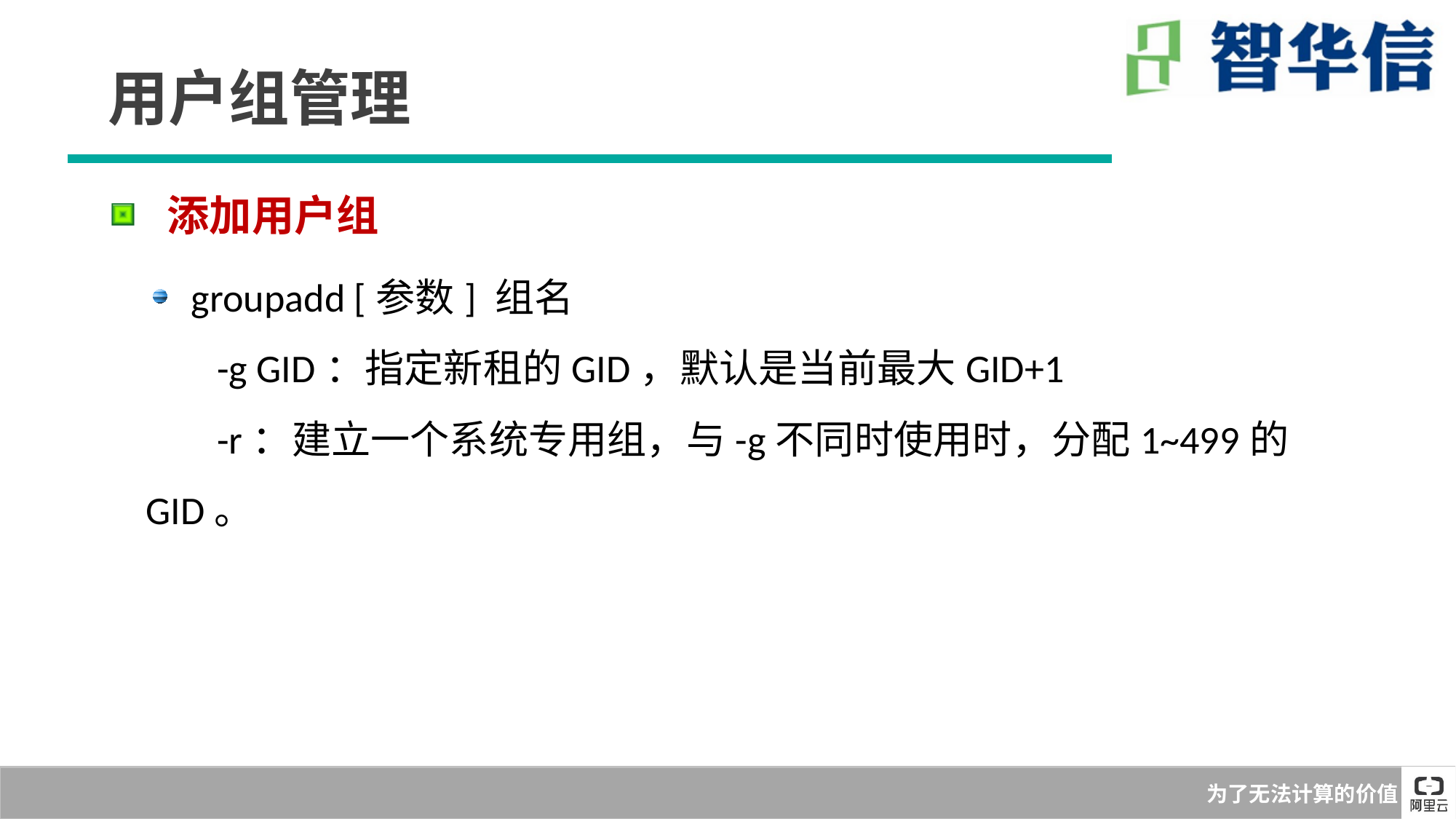

用户组管理
  添加用户组
  groupadd [参数] 组名
        -g GID：指定新租的GID，默认是当前最大GID+1
        -r：建立一个系统专用组，与-g不同时使用时，分配1~499的GID。